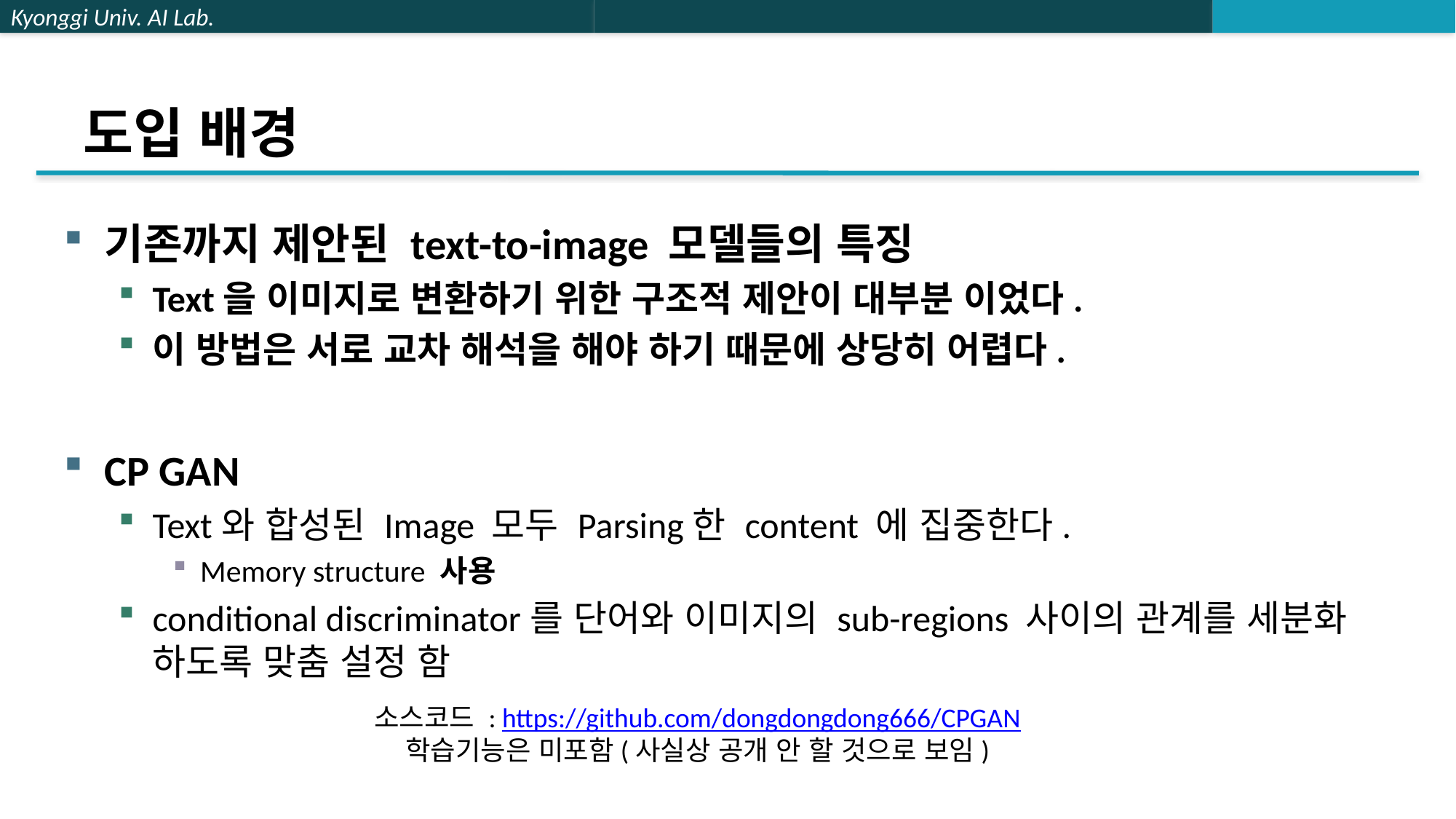

# 도입 배경
기존까지 제안된 text-to-image 모델들의 특징
Text을 이미지로 변환하기 위한 구조적 제안이 대부분 이었다.
이 방법은 서로 교차 해석을 해야 하기 때문에 상당히 어렵다.

CP GAN
Text와 합성된 Image 모두 Parsing한 content 에 집중한다.
Memory structure 사용
conditional discriminator를 단어와 이미지의 sub-regions 사이의 관계를 세분화 하도록 맞춤 설정 함

소스코드 : https://github.com/dongdongdong666/CPGAN
학습기능은 미포함(사실상 공개 안 할 것으로 보임)